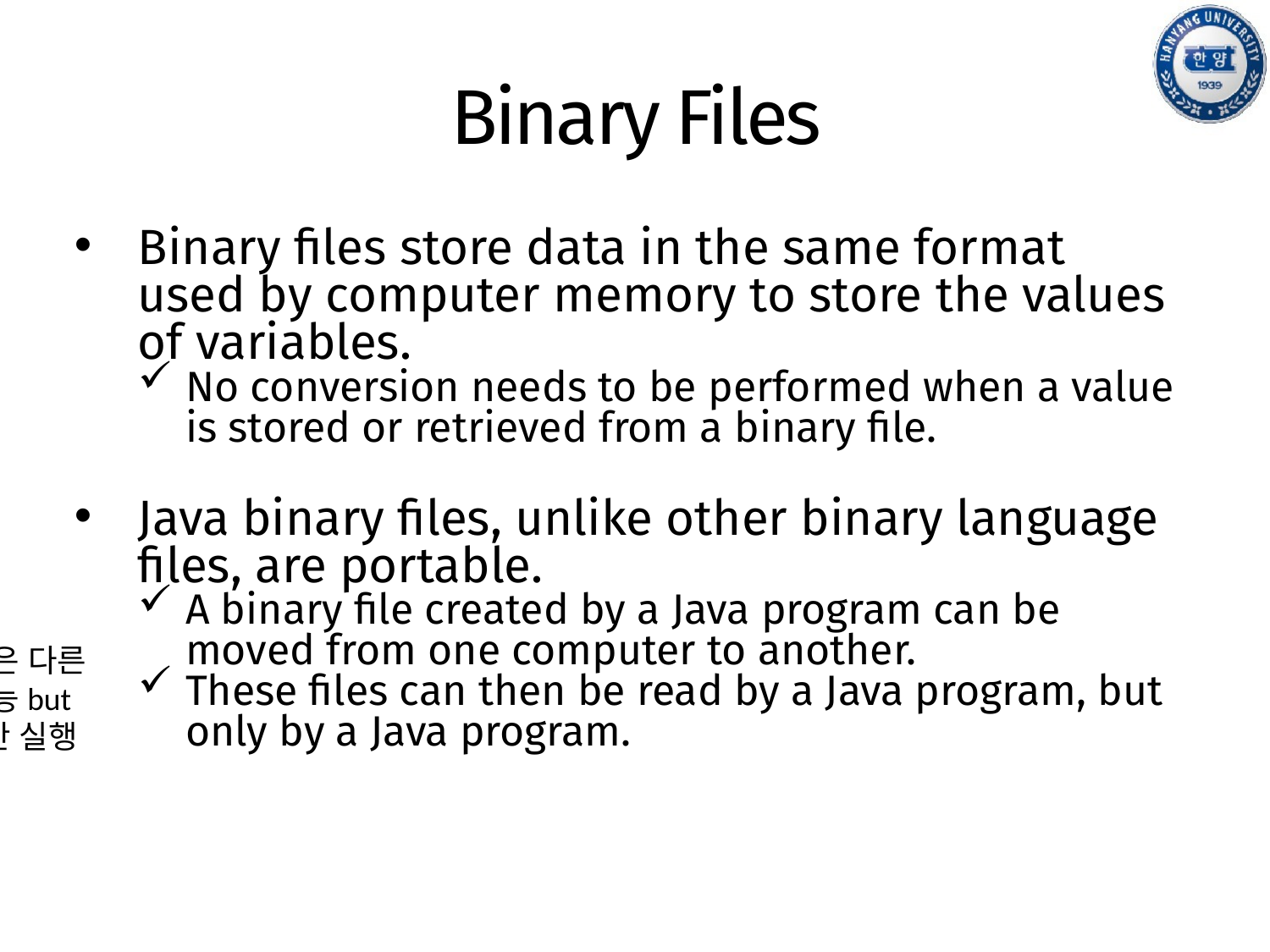

# Binary Files
Binary files store data in the same format used by computer memory to store the values of variables.
No conversion needs to be performed when a value is stored or retrieved from a binary file.

Java binary files, unlike other binary language files, are portable.
A binary file created by a Java program can be moved from one computer to another.
These files can then be read by a Java program, but only by a Java program.
자바 바이너리파일은 다른 컴퓨터에서 사용가능but 자바프로그램에서만 실행